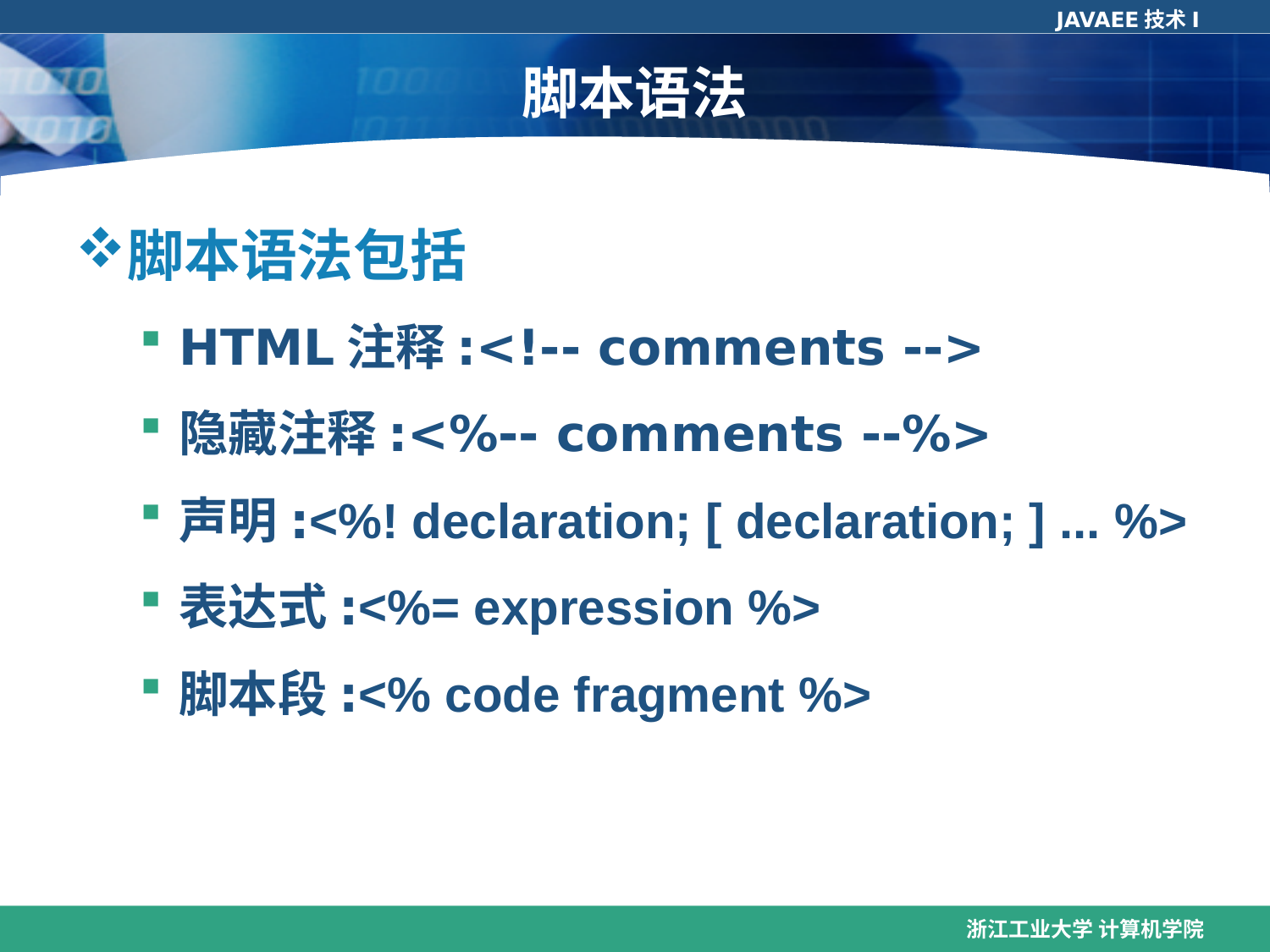

# 脚本语法
脚本语法包括
HTML注释:<!-- comments -->
隐藏注释:<%-- comments --%>
声明:<%! declaration; [ declaration; ] ... %>
表达式:<%= expression %>
脚本段:<% code fragment %>